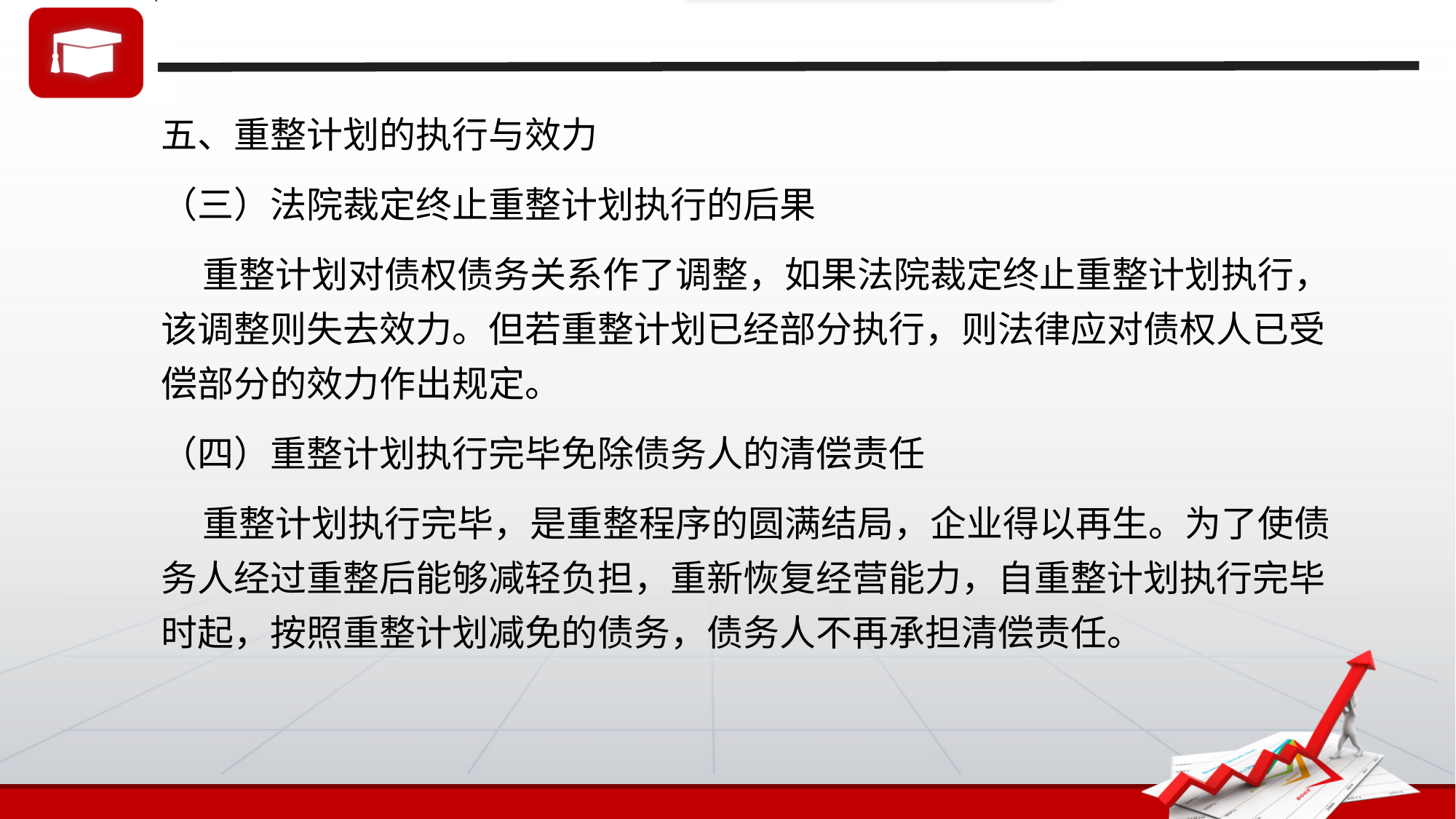

五、重整计划的执行与效力
（三）法院裁定终止重整计划执行的后果
    重整计划对债权债务关系作了调整，如果法院裁定终止重整计划执行，该调整则失去效力。但若重整计划已经部分执行，则法律应对债权人已受偿部分的效力作出规定。
（四）重整计划执行完毕免除债务人的清偿责任
    重整计划执行完毕，是重整程序的圆满结局，企业得以再生。为了使债务人经过重整后能够减轻负担，重新恢复经营能力，自重整计划执行完毕时起，按照重整计划减免的债务，债务人不再承担清偿责任。